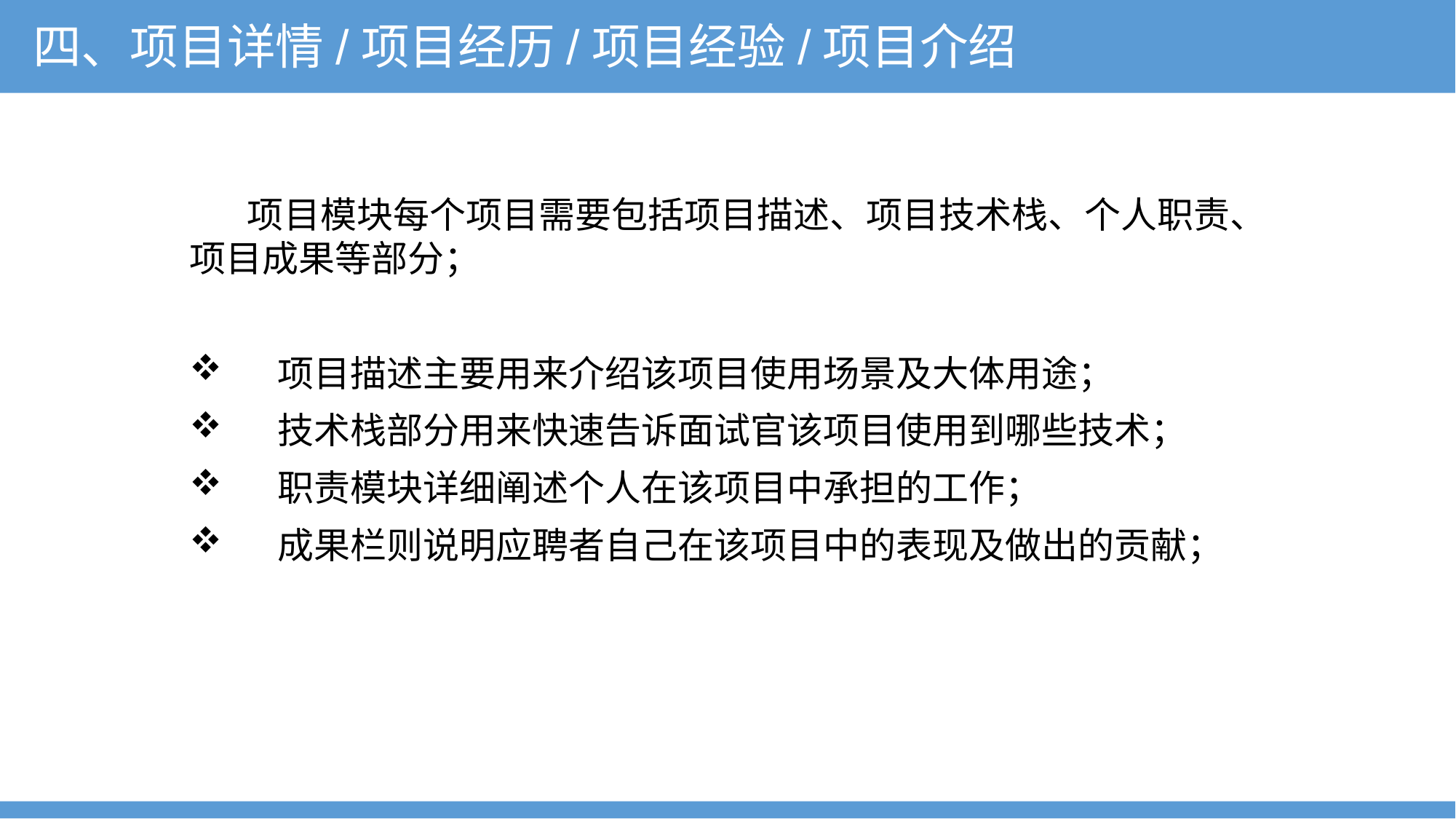

四、项目详情/项目经历/项目经验/项目介绍
      项目模块每个项目需要包括项目描述、项目技术栈、个人职责、项目成果等部分；

   项目描述主要用来介绍该项目使用场景及大体用途；
   技术栈部分用来快速告诉面试官该项目使用到哪些技术；
   职责模块详细阐述个人在该项目中承担的工作；
   成果栏则说明应聘者自己在该项目中的表现及做出的贡献；